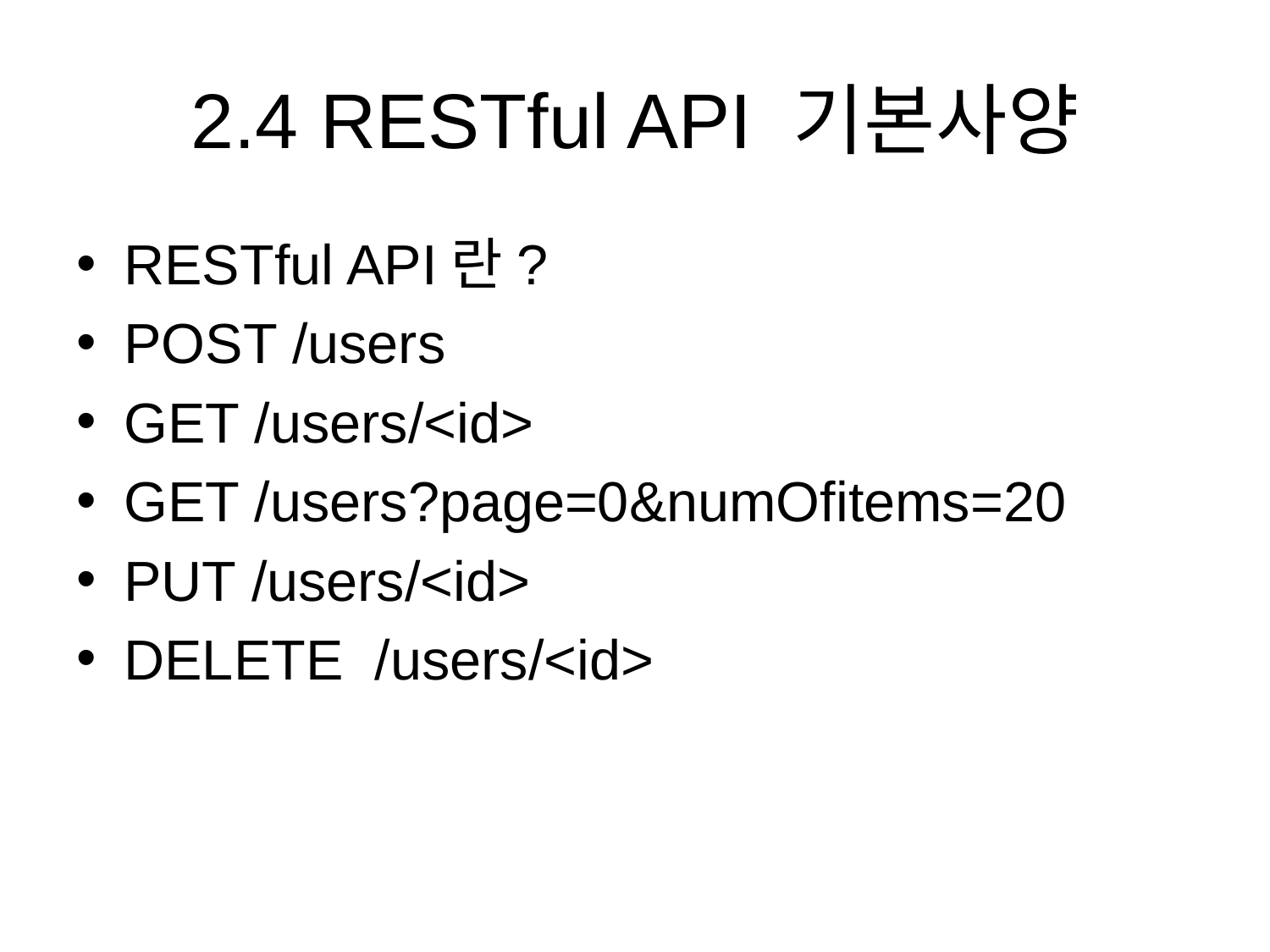

# 2.4 RESTful API 기본사양
RESTful API란?
POST /users
GET /users/<id>
GET /users?page=0&numOfitems=20
PUT /users/<id>
DELETE  /users/<id>